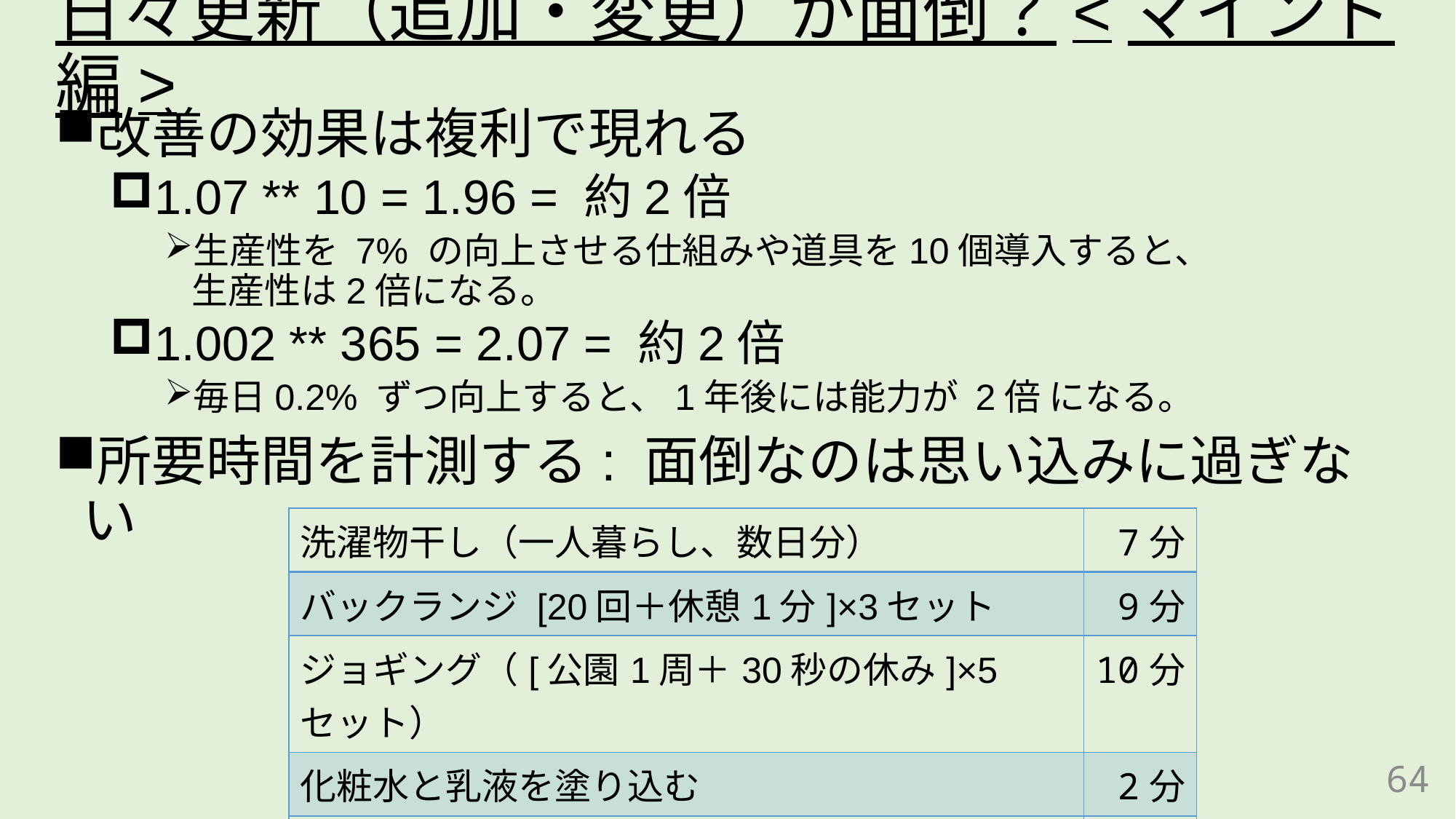

# 日々更新（追加・変更）が面倒？<マインド編>
改善の効果は複利で現れる
1.07 ** 10 = 1.96 = 約2倍
生産性を 7% の向上させる仕組みや道具を10個導入すると、
生産性は2倍になる。
1.002 ** 365 = 2.07 = 約2倍
毎日0.2% ずつ向上すると、1年後には能力が 2倍 になる。
所要時間を計測する: 面倒なのは思い込みに過ぎない
| 洗濯物干し（一人暮らし、数日分） | 7分 |
| --- | --- |
| バックランジ [20回＋休憩1分]×3セット | 9分 |
| ジョギング（[公園1周＋30秒の休み]×5セット） | 10分 |
| 化粧水と乳液を塗り込む | 2分 |
| 爪にヤスリを掛ける | 4分 |
64